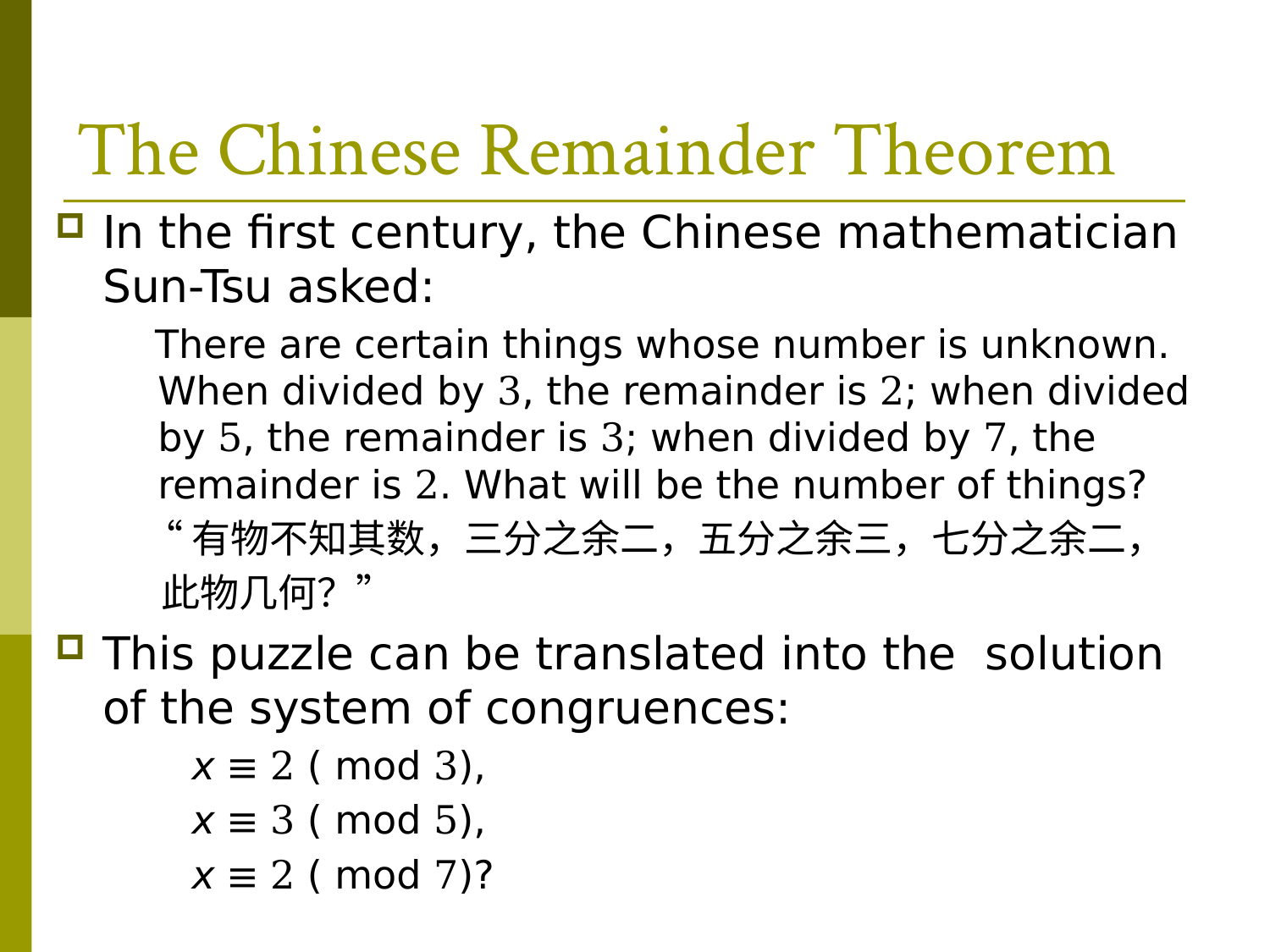

# The Chinese Remainder Theorem
In the first century, the Chinese mathematician Sun-Tsu asked:
   There are certain things whose number is unknown. When divided by 3, the remainder is 2; when divided by 5, the remainder is 3; when divided by 7, the remainder is 2. What will be the number of things?
   “有物不知其数，三分之余二，五分之余三，七分之余二，
    此物几何？”
This puzzle can be translated into the  solution of the system of congruences:
      x ≡ 2 ( mod 3),
      x ≡ 3 ( mod 5),
      x ≡ 2 ( mod 7)?